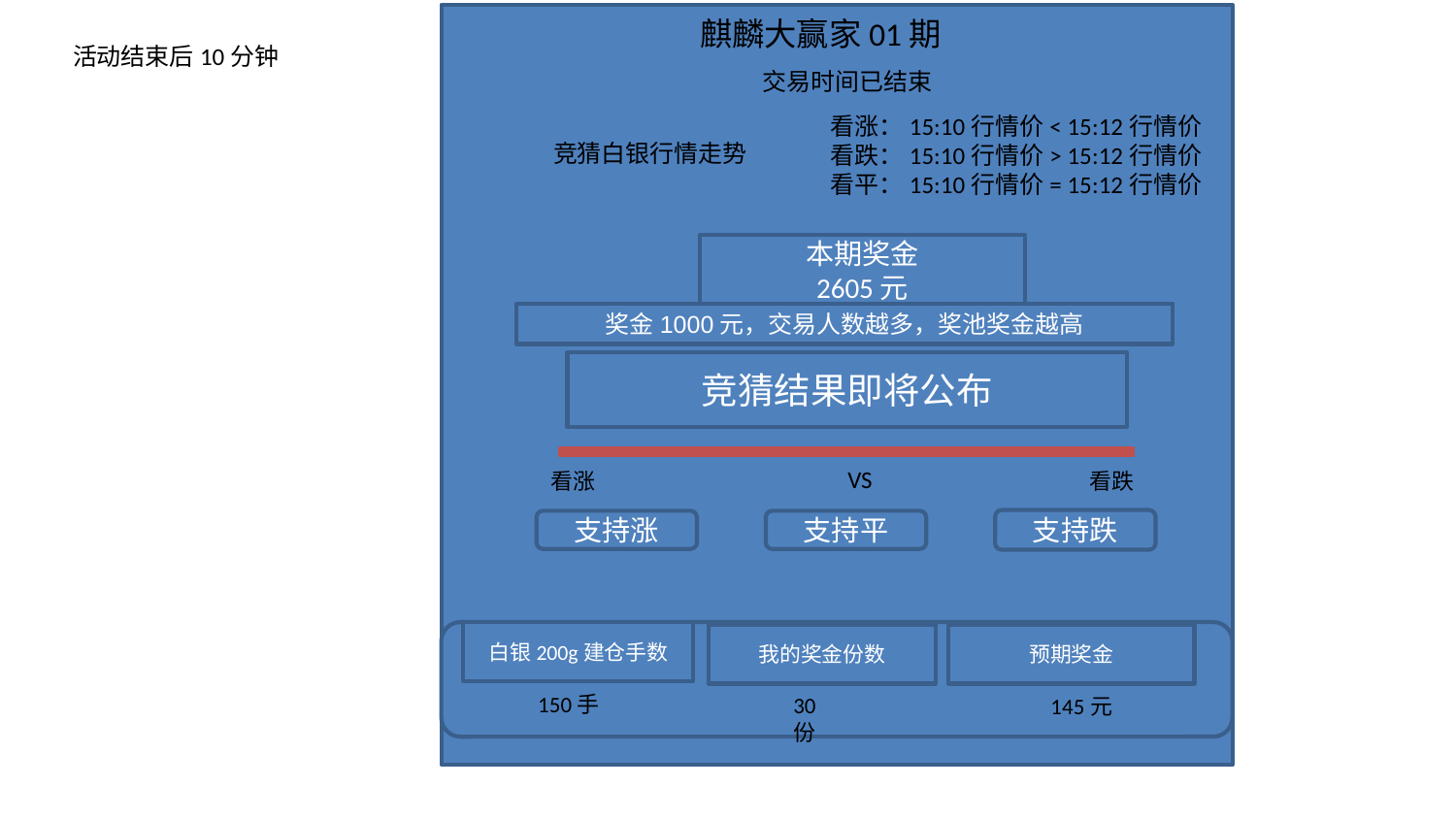

麒麟大赢家01期
活动结束后10分钟
交易时间已结束
看涨：15:10行情价< 15:12行情价
看跌：15:10行情价> 15:12行情价
看平：15:10行情价= 15:12行情价
竞猜白银行情走势
本期奖金
2605元
奖金1000元，交易人数越多，奖池奖金越高
竞猜结果即将公布

VS
看跌
看涨
支持跌
支持平
支持涨

白银200g建仓手数
我的奖金份数
预期奖金
150手
30份
145元